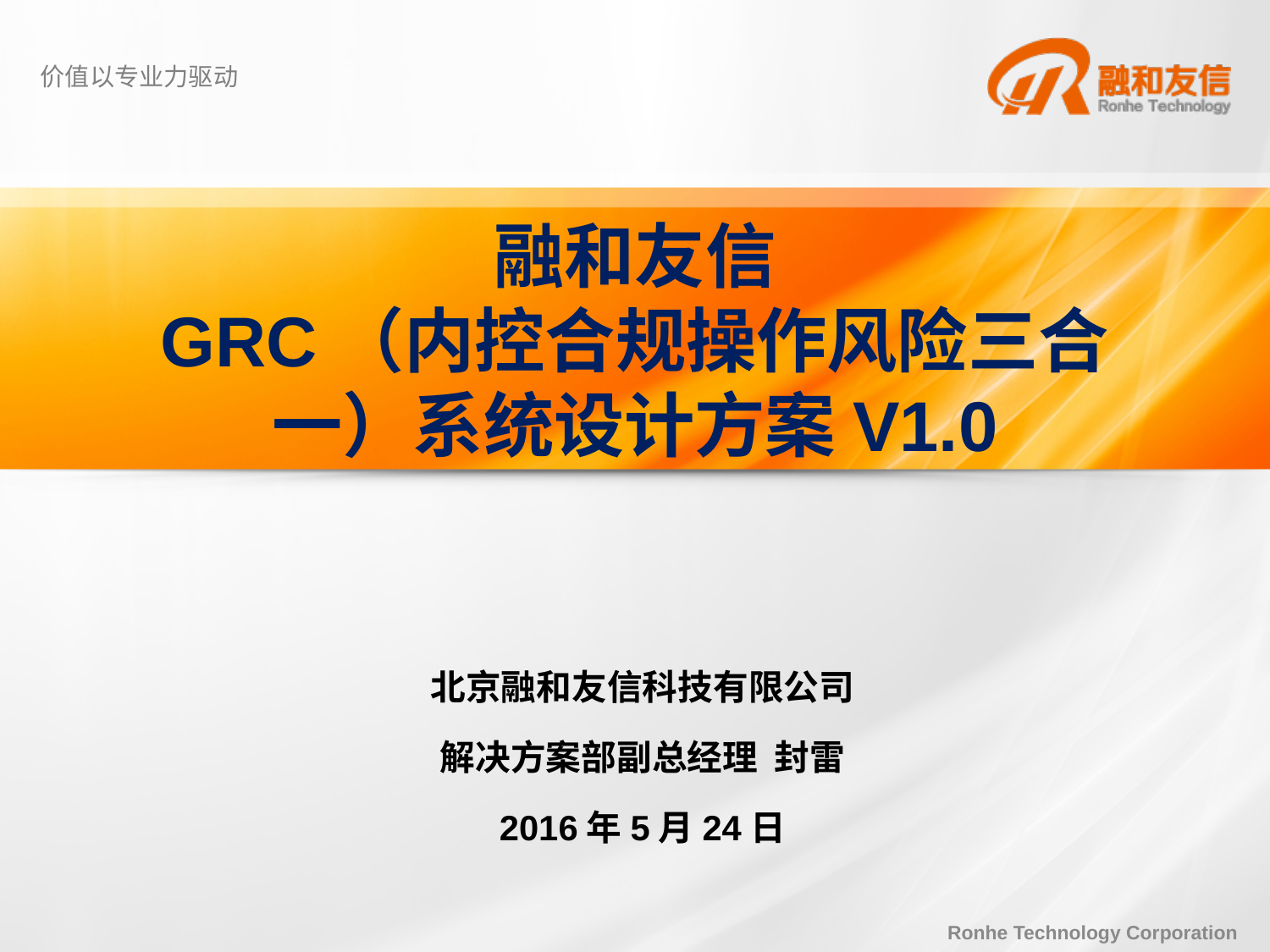

# 融和友信 GRC（内控合规操作风险三合一）系统设计方案V1.0
北京融和友信科技有限公司
解决方案部副总经理  封雷
2016年5月24日